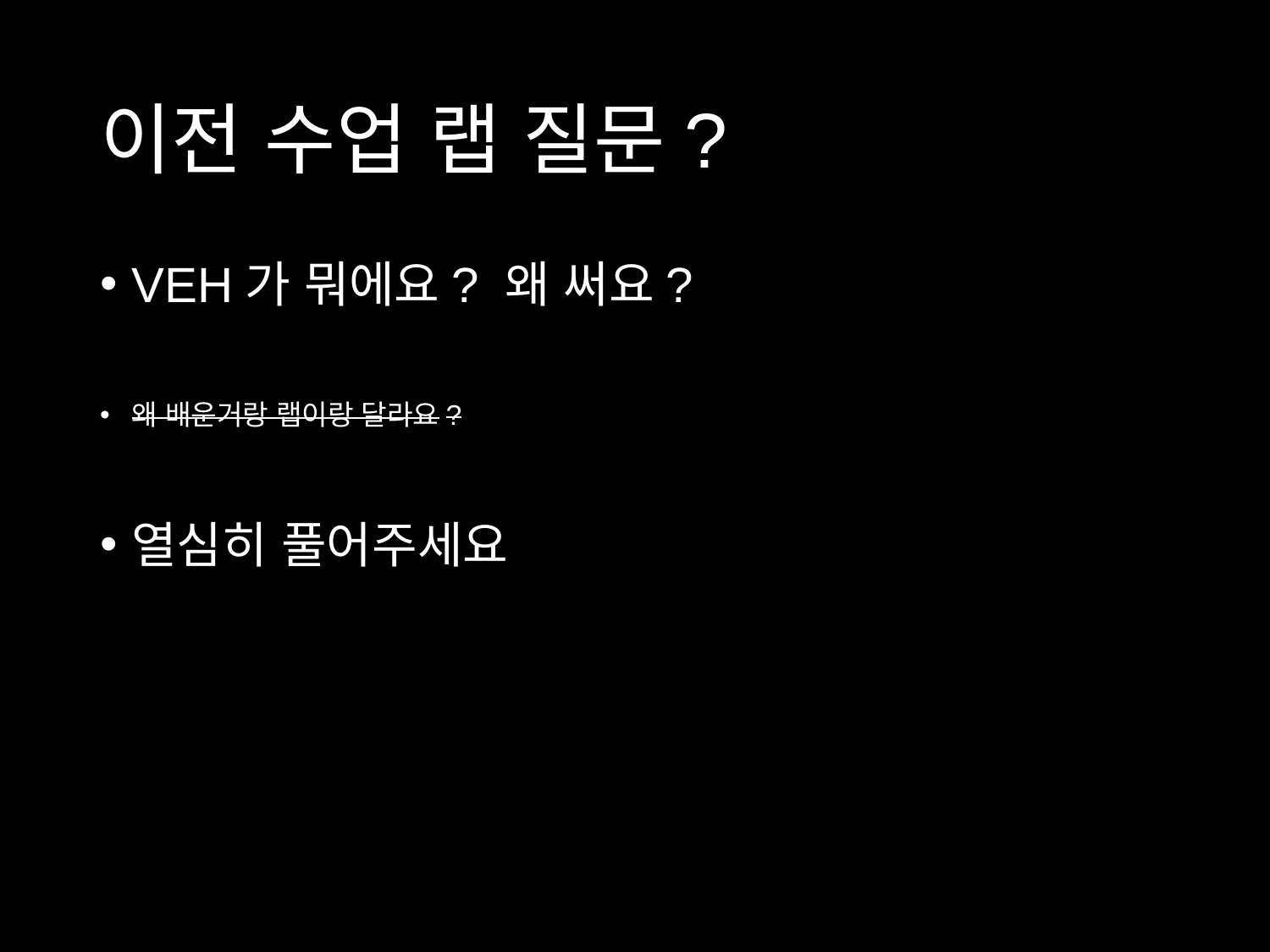

# 이전 수업 랩 질문?
VEH가 뭐에요? 왜 써요?

왜 배운거랑 랩이랑 달라요?

열심히 풀어주세요